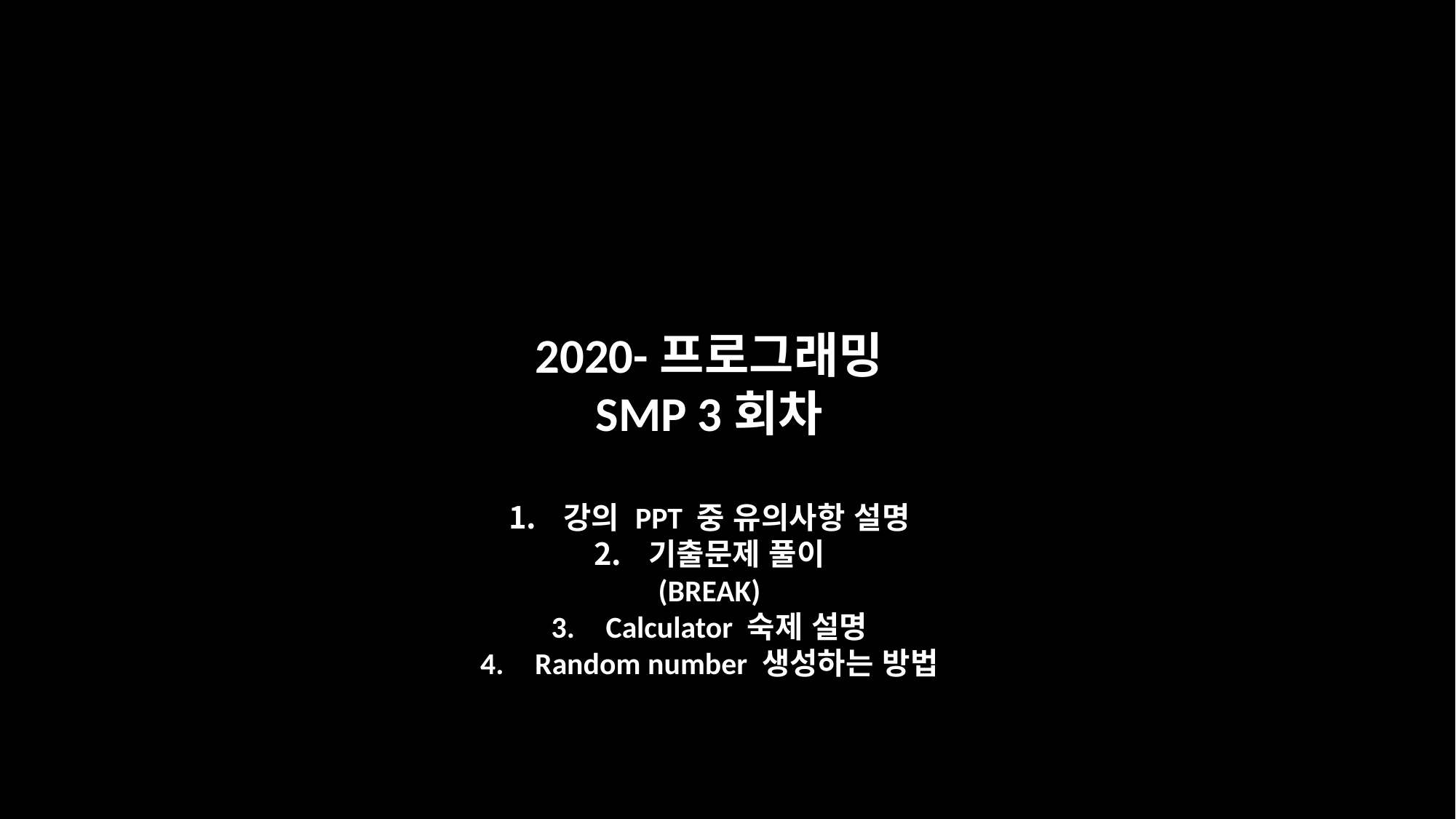

2020-프로그래밍
SMP 3회차
강의 PPT 중 유의사항 설명
기출문제 풀이
(BREAK)
Calculator 숙제 설명
Random number 생성하는 방법